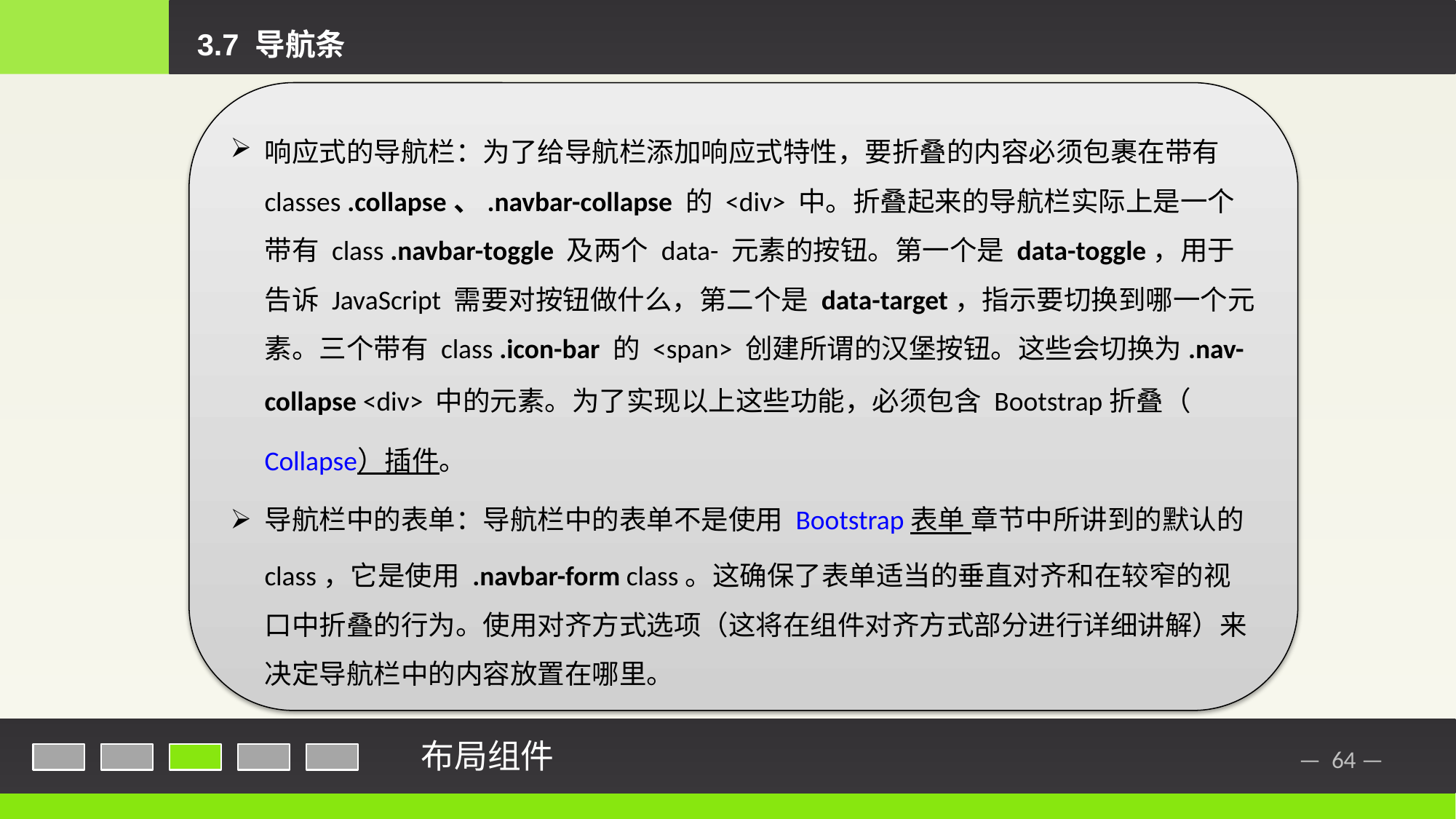

3.7 导航条
响应式的导航栏：为了给导航栏添加响应式特性，要折叠的内容必须包裹在带有 classes .collapse、.navbar-collapse 的 <div> 中。折叠起来的导航栏实际上是一个带有 class .navbar-toggle 及两个 data- 元素的按钮。第一个是 data-toggle，用于告诉 JavaScript 需要对按钮做什么，第二个是 data-target，指示要切换到哪一个元素。三个带有 class .icon-bar 的 <span> 创建所谓的汉堡按钮。这些会切换为.nav-collapse <div> 中的元素。为了实现以上这些功能，必须包含 Bootstrap 折叠（Collapse）插件。
导航栏中的表单：导航栏中的表单不是使用 Bootstrap 表单 章节中所讲到的默认的 class，它是使用 .navbar-form class。这确保了表单适当的垂直对齐和在较窄的视口中折叠的行为。使用对齐方式选项（这将在组件对齐方式部分进行详细讲解）来决定导航栏中的内容放置在哪里。